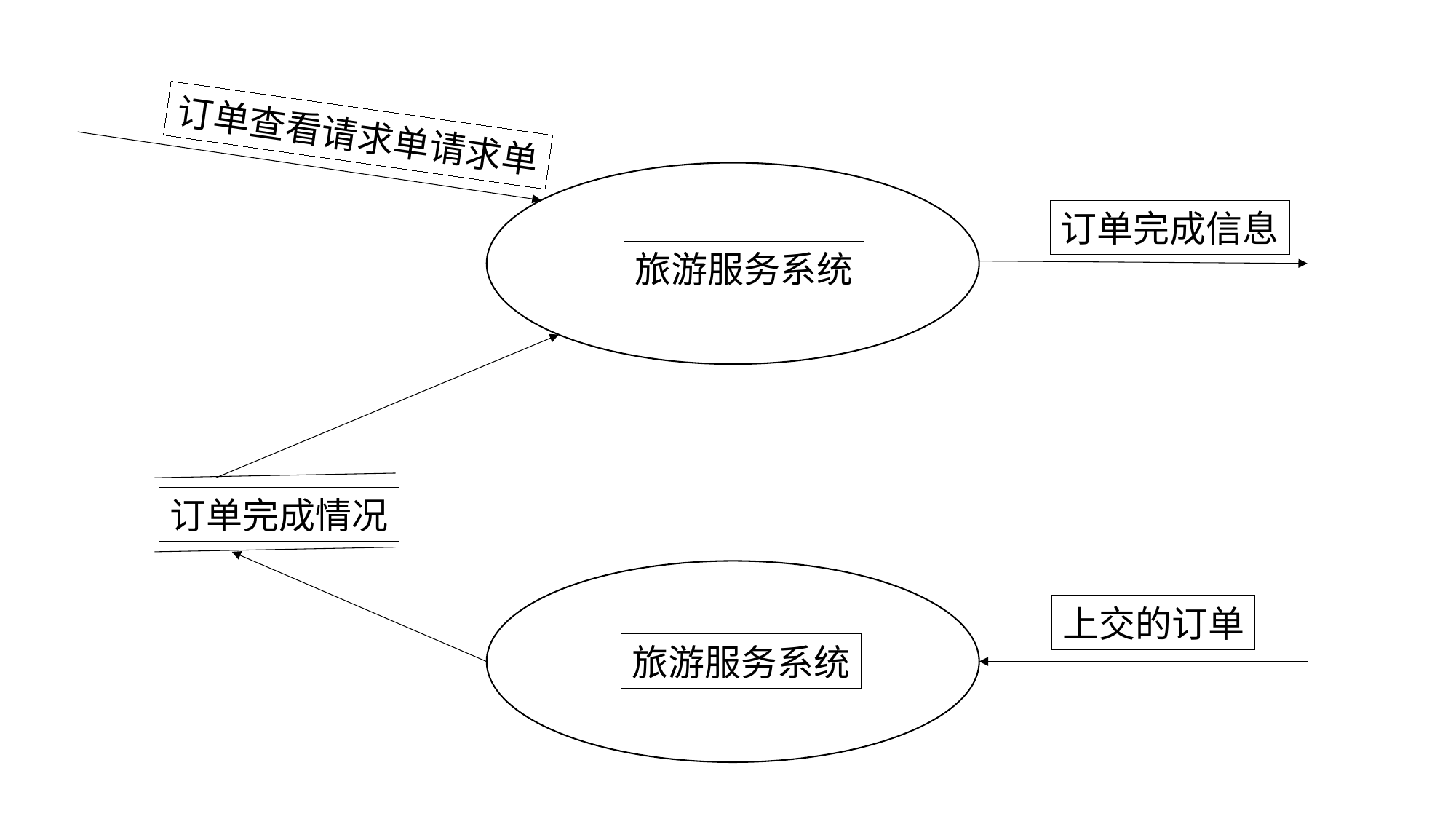

订单查看请求单请求单

订单完成信息
旅游服务系统
订单完成情况

上交的订单
旅游服务系统